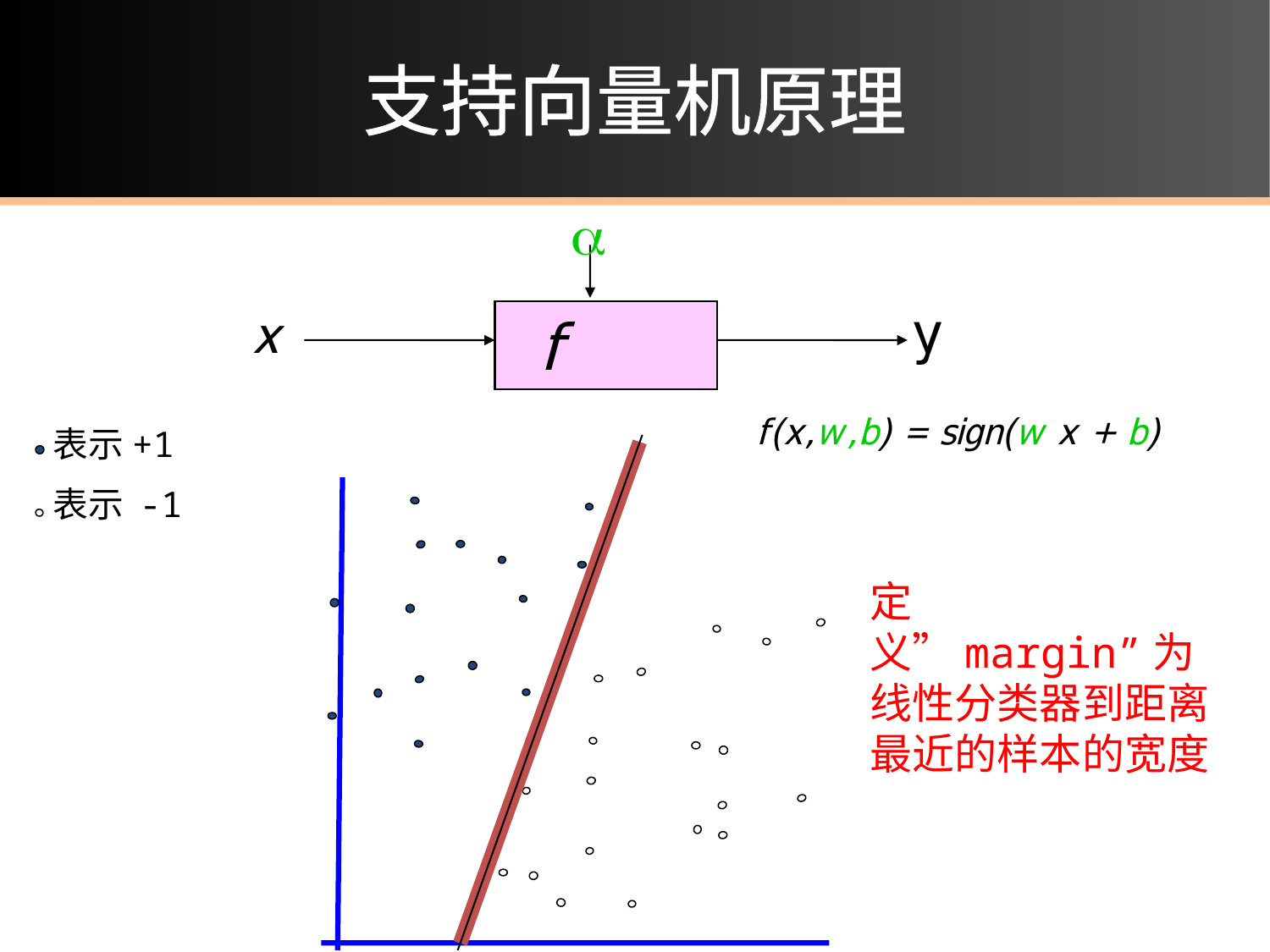

# 支持向量机原理
α

y
x
f

f(x,w,b) = sign(w x + b)
表示+1
表示 -1

定义”margin”为线性分类器到距离最近的样本的宽度